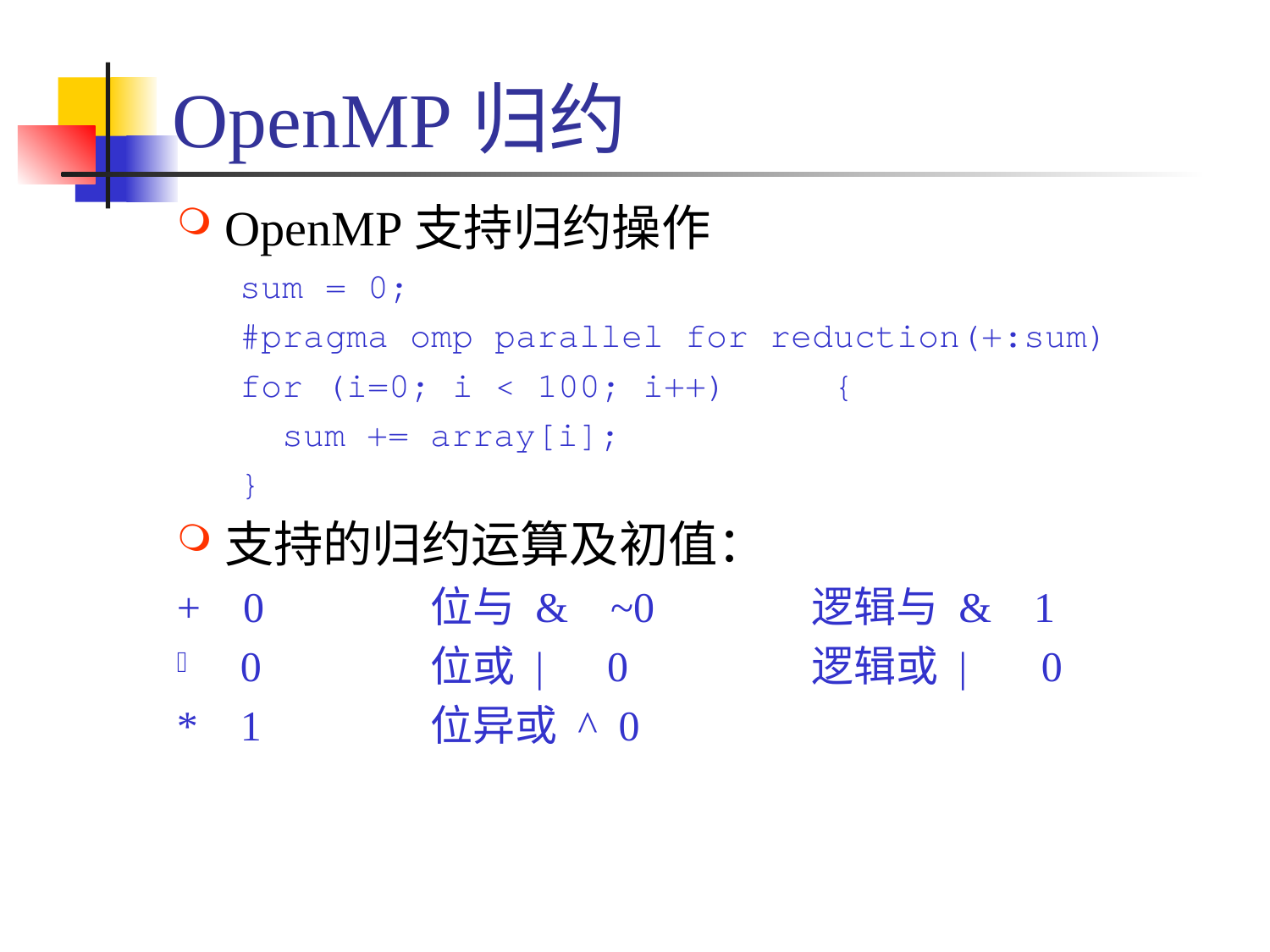

# OpenMP归约
OpenMP支持归约操作
sum = 0;
#pragma omp parallel for reduction(+:sum)
for (i=0; i < 100; i++)     {
  sum += array[i];
}
支持的归约运算及初值：
+    0		位与 &    ~0		逻辑与 &    1
     0		位或 |      0		逻辑或 |       0
*    1		位异或 ^  0